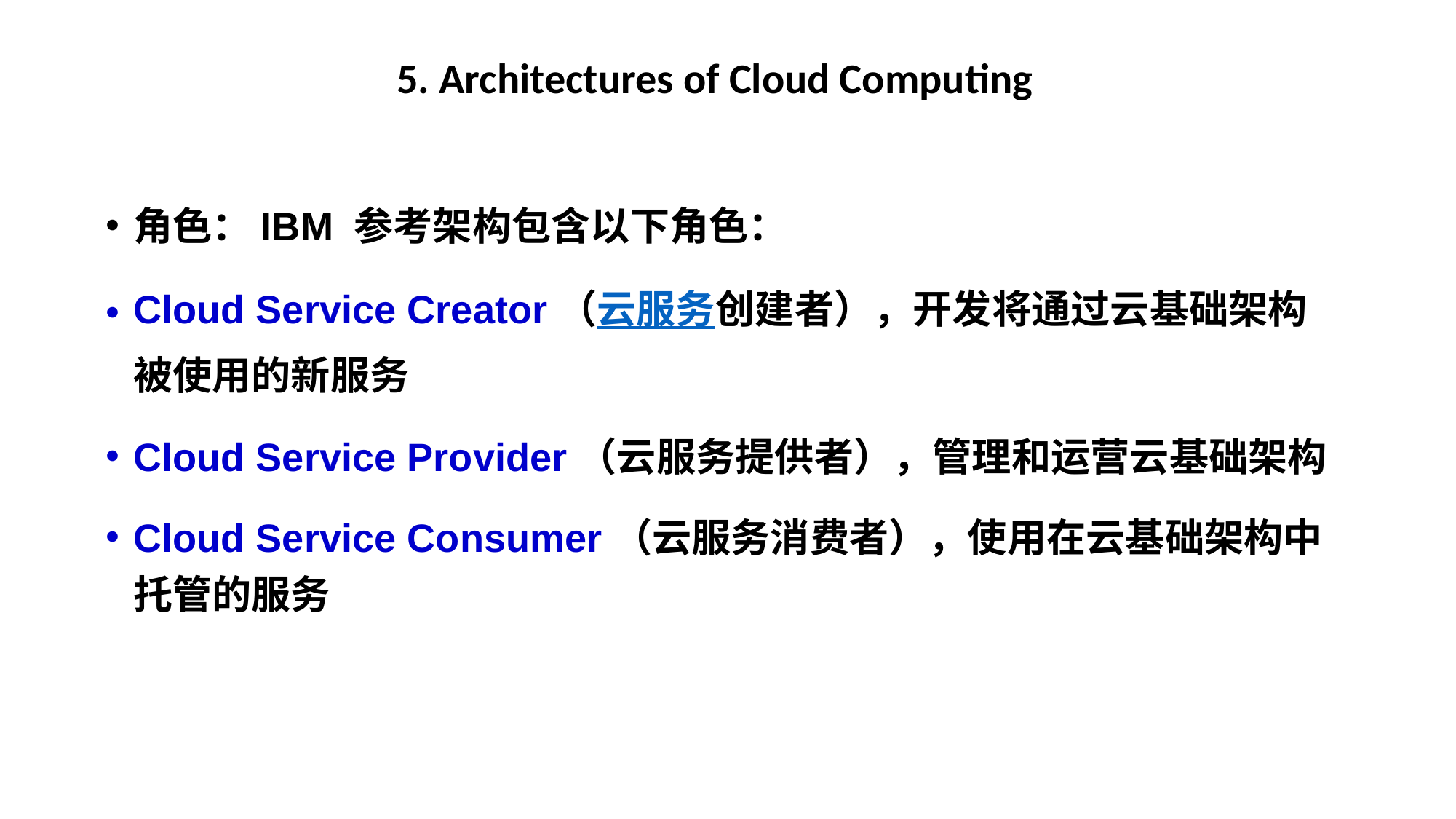

5. Architectures of Cloud Computing
角色：IBM 参考架构包含以下角色：
Cloud Service Creator（云服务创建者），开发将通过云基础架构被使用的新服务
Cloud Service Provider（云服务提供者），管理和运营云基础架构
Cloud Service Consumer（云服务消费者），使用在云基础架构中托管的服务